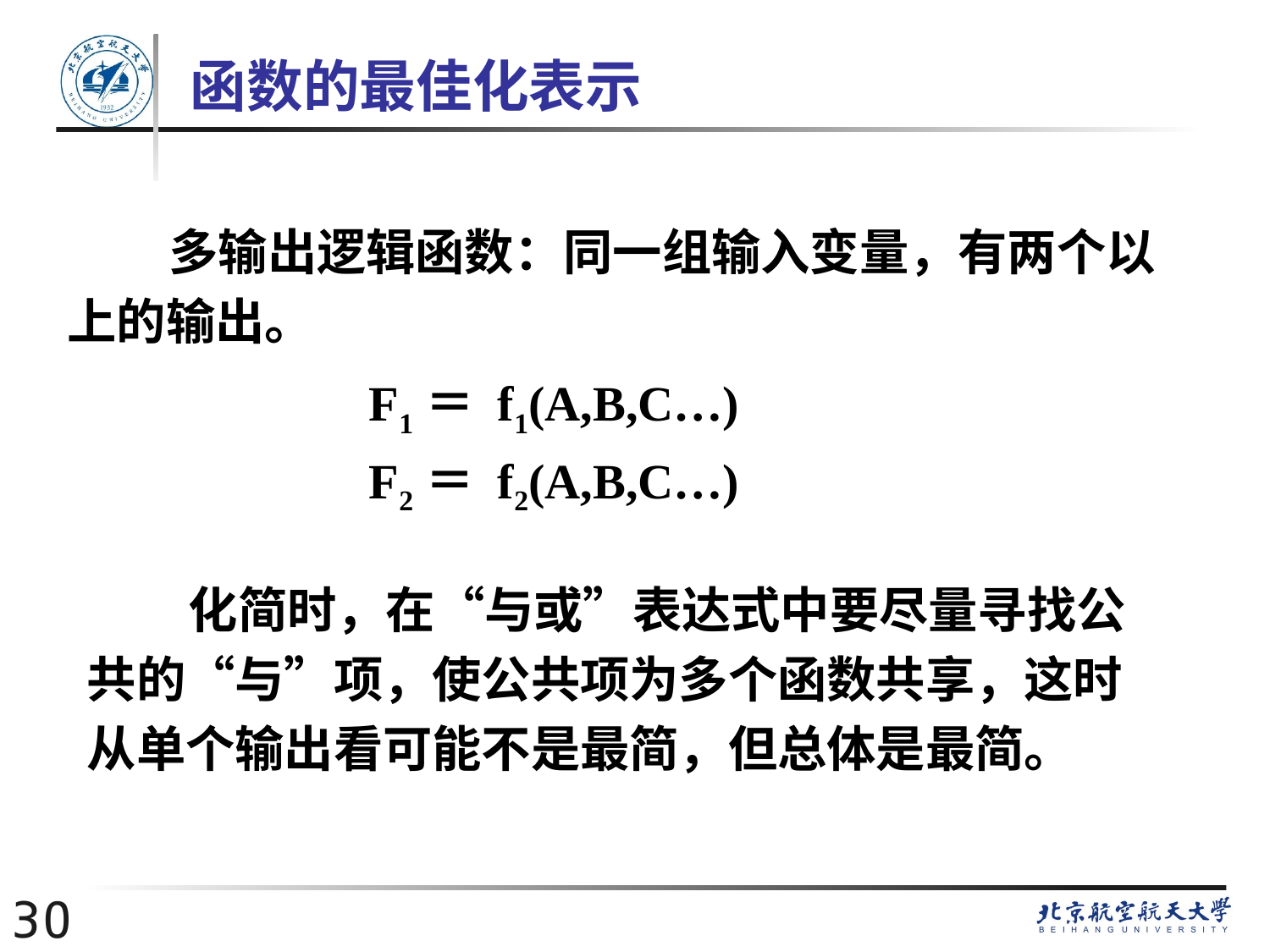

# 函数的最佳化表示
        多输出逻辑函数：同一组输入变量，有两个以
上的输出。
 F1＝ f1(A,B,C…)
 F2＝ f2(A,B,C…)
        化简时，在“与或”表达式中要尽量寻找公
共的“与”项，使公共项为多个函数共享，这时
从单个输出看可能不是最简，但总体是最简。
30